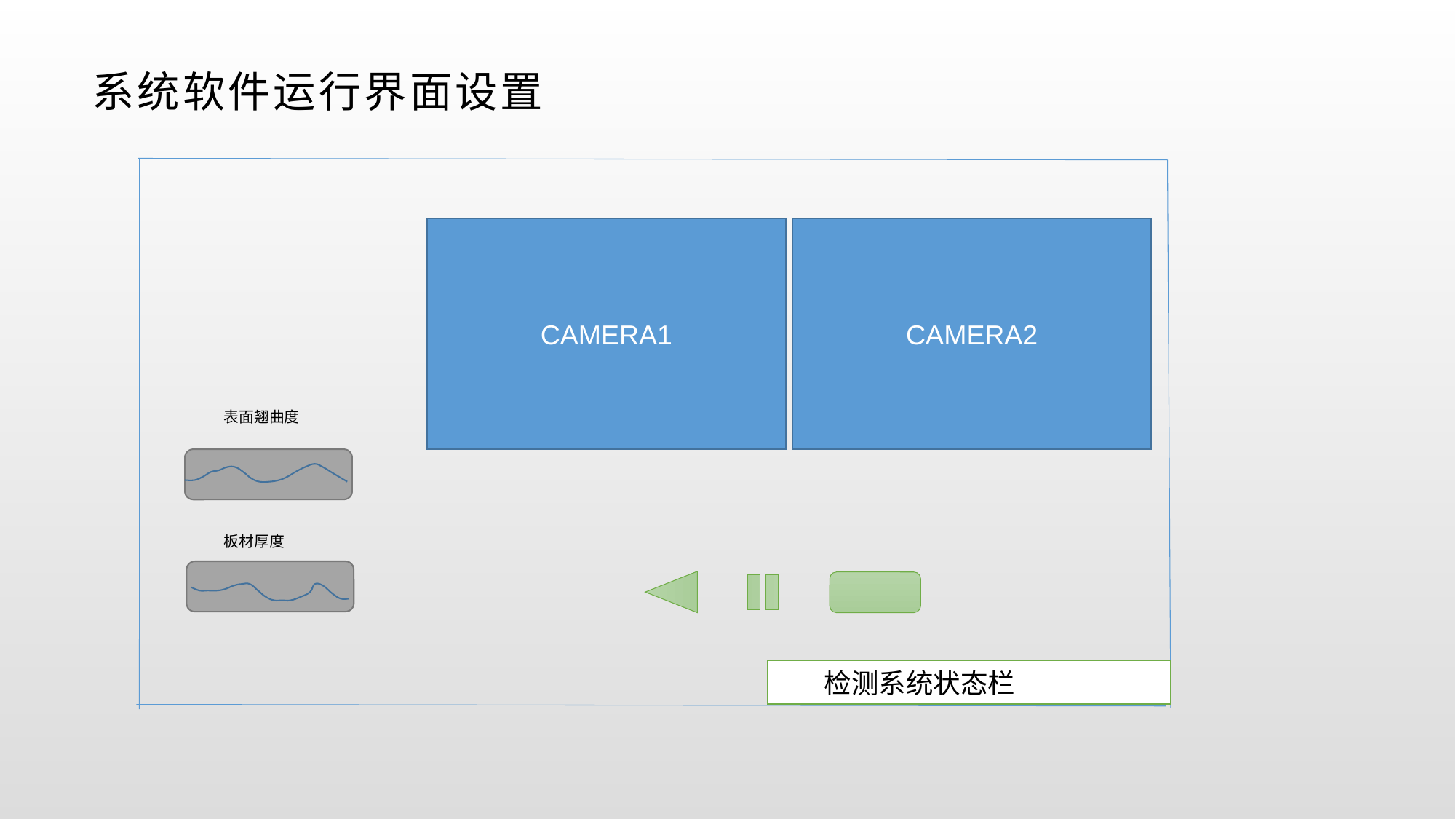

# 系统软件运行界面设置
CAMERA1
CAMERA2
表面翘曲度

板材厚度

检测系统状态栏